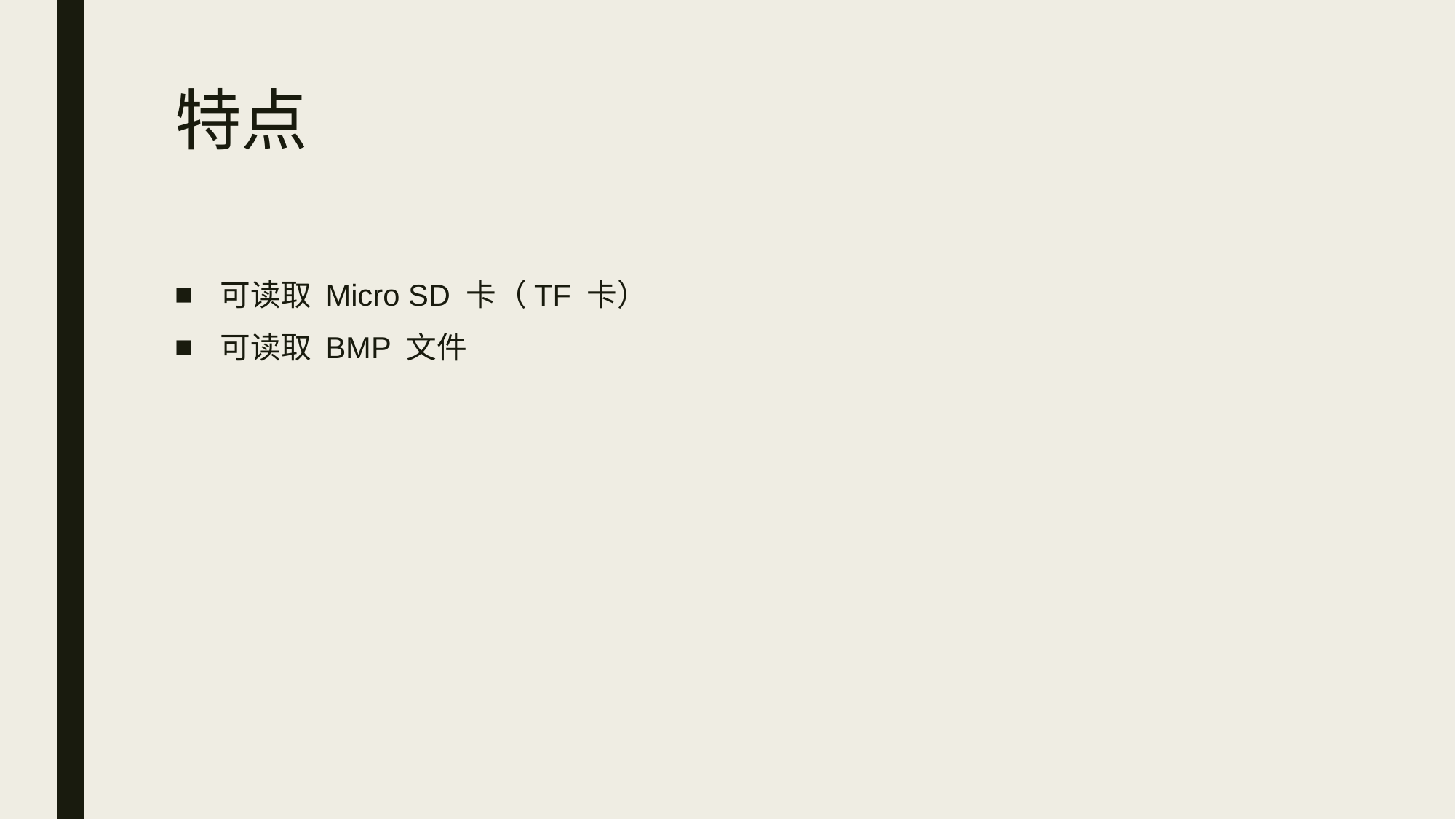

# 特点
可读取 Micro SD 卡（TF 卡）
可读取 BMP 文件